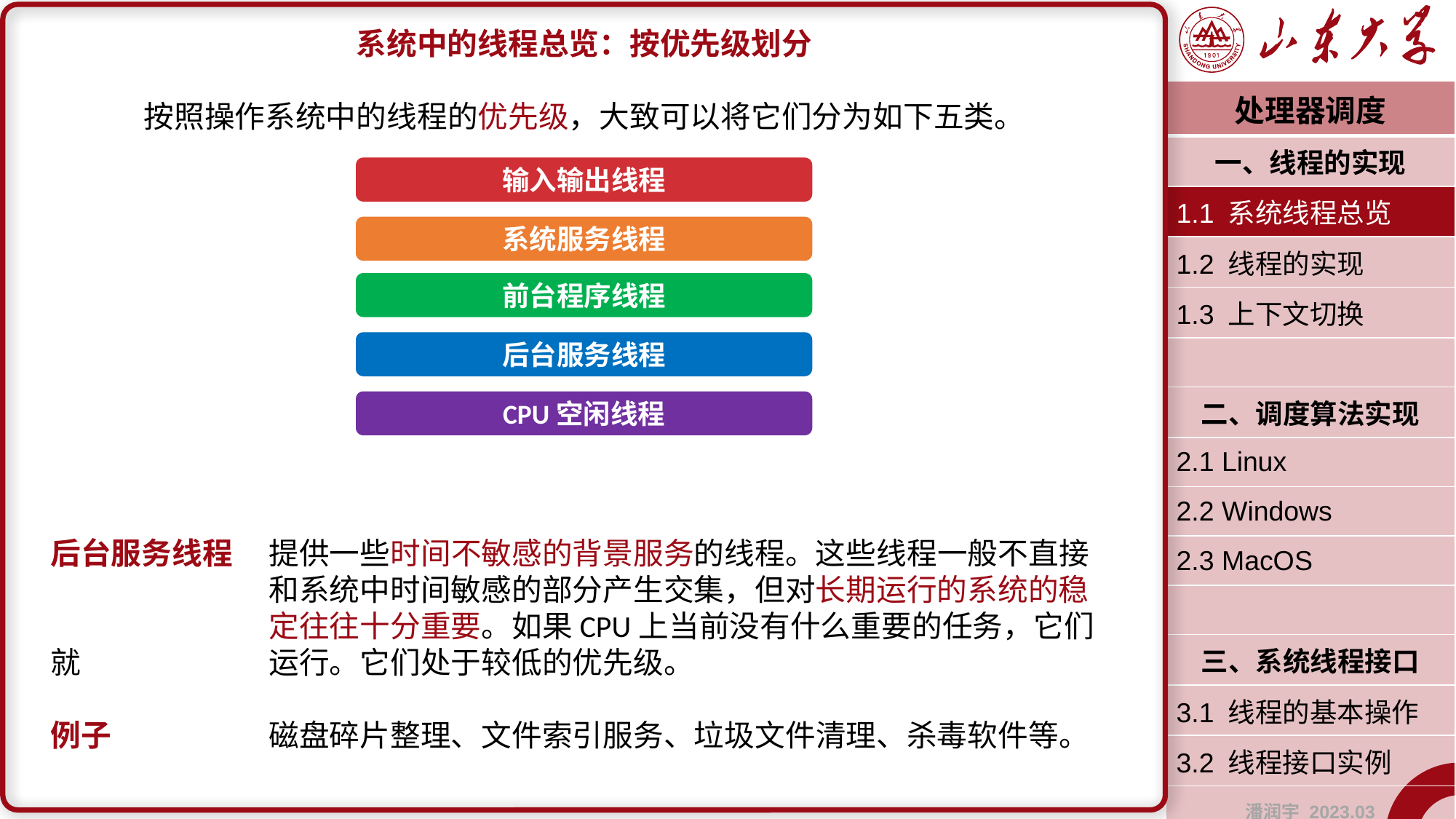

系统中的线程总览：按优先级划分

按照操作系统中的线程的优先级，大致可以将它们分为如下五类。

后台服务线程	提供一些时间不敏感的背景服务的线程。这些线程一般不直接		和系统中时间敏感的部分产生交集，但对长期运行的系统的稳		定往往十分重要。如果CPU上当前没有什么重要的任务，它们就		运行。它们处于较低的优先级。

例子		磁盘碎片整理、文件索引服务、垃圾文件清理、杀毒软件等。
| 处理器调度 |
| --- |
| 一、线程的实现 |
| 1.1 系统线程总览 |
| 1.2 线程的实现 |
| 1.3 上下文切换 |
|  |
| 二、调度算法实现 |
| 2.1 Linux |
| 2.2 Windows |
| 2.3 MacOS |
|  |
| 三、系统线程接口 |
| 3.1 线程的基本操作 |
| 3.2 线程接口实例 |
| 潘润宇 2023.03 |
输入输出线程
系统服务线程
前台程序线程
后台服务线程
CPU空闲线程